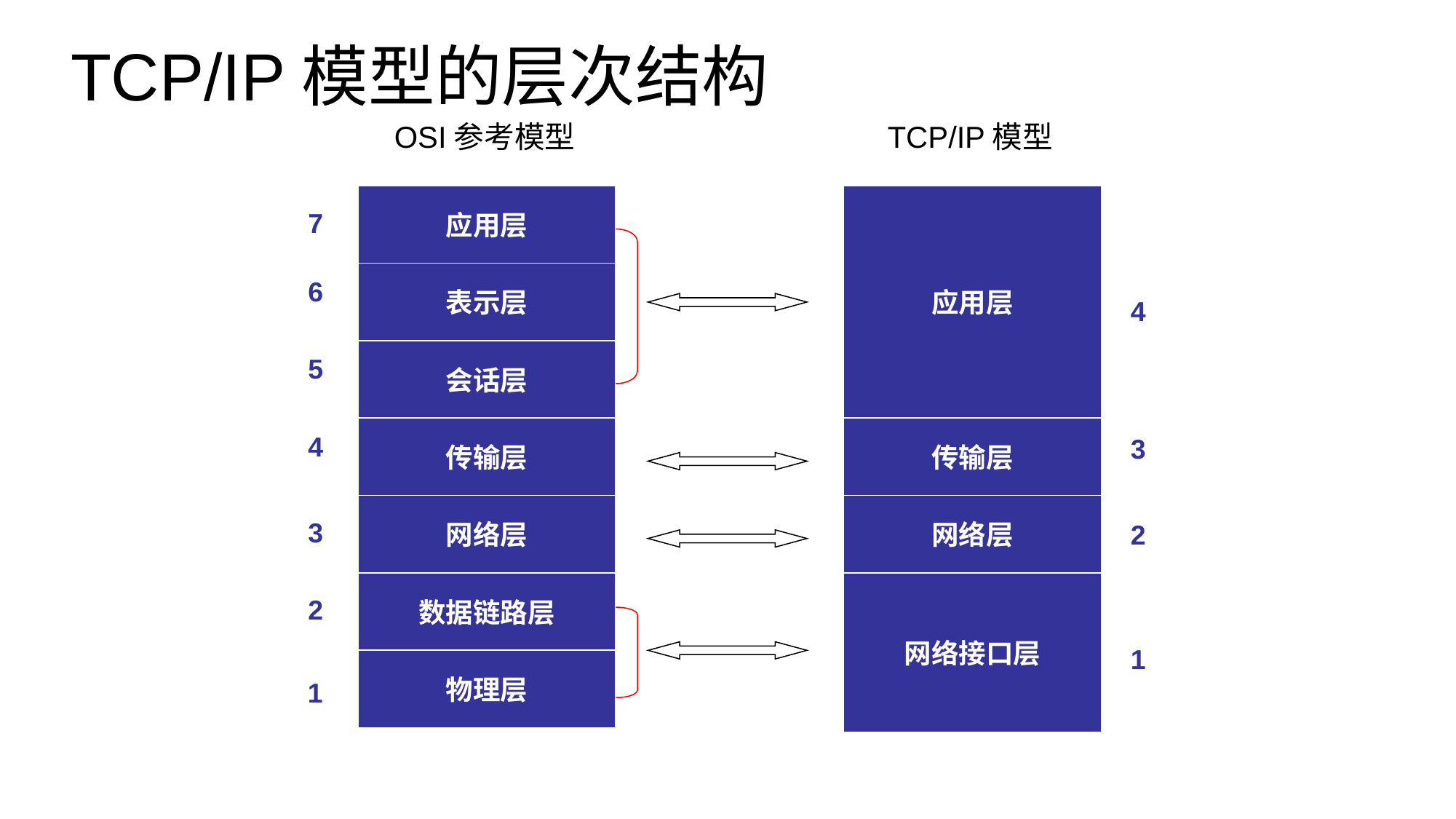

# TCP/IP模型的层次结构
OSI参考模型
TCP/IP模型
应用层
应用层
7

表示层
6
4

会话层
5
传输层
传输层
4
3

网络层
网络层
3
2

数据链路层
网络接口层
2

1

物理层
1